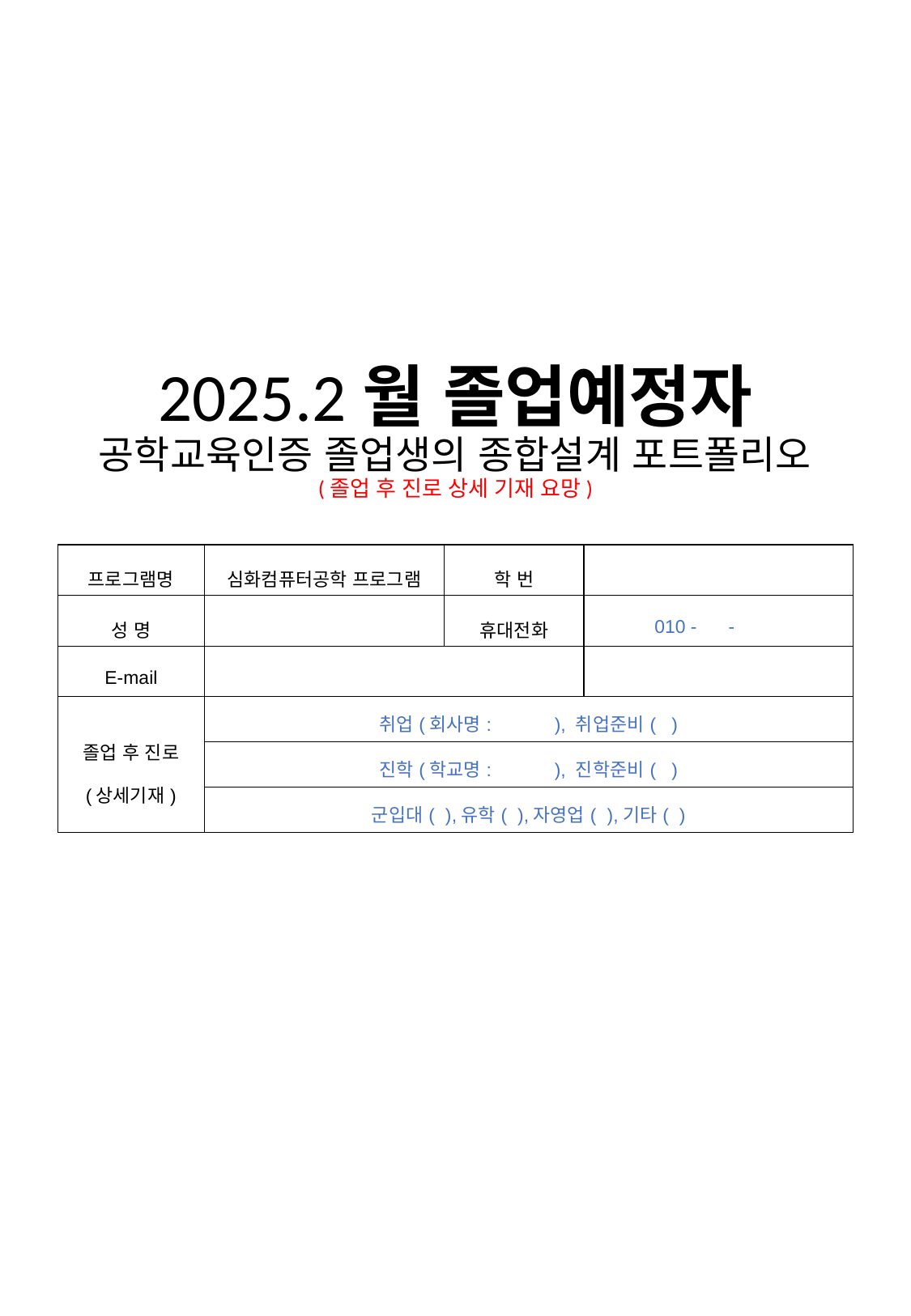

# 2025.2월 졸업예정자 공학교육인증 졸업생의 종합설계 포트폴리오 (졸업 후 진로 상세 기재 요망)
| 프로그램명 | 심화컴퓨터공학 프로그램 | 학 번 |  |
| --- | --- | --- | --- |
| 성 명 |  | 휴대전화 | 010 - - |
| E-mail |  |  |  |
| 졸업 후 진로 (상세기재) | 취업(회사명: ), 취업준비( ) |  |  |
|  | 진학(학교명: ), 진학준비( ) |  |  |
|  | 군입대( ),유학( ),자영업( ),기타( ) |  |  |